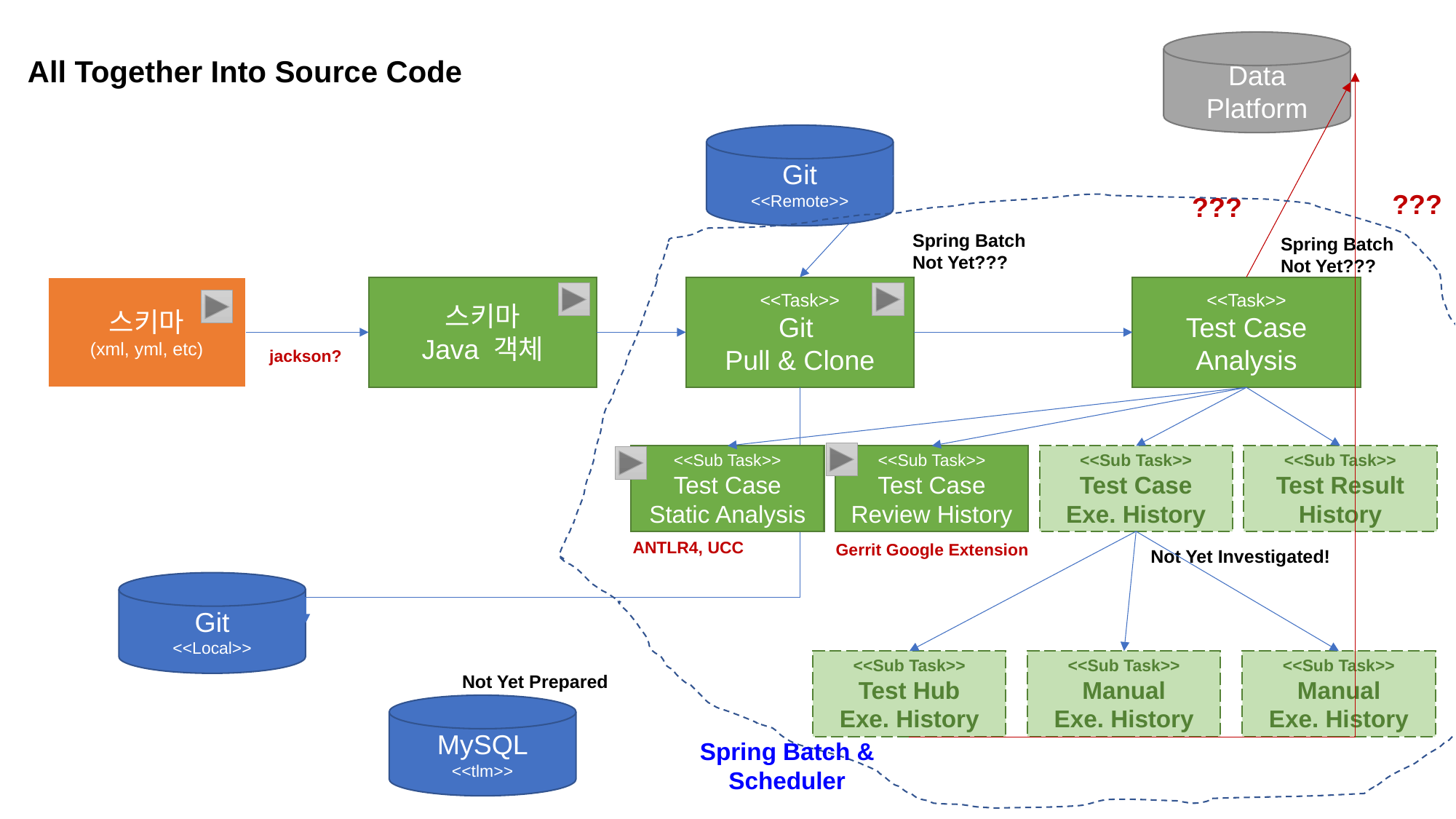

Data
Platform
# All Together Into Source Code
Git
<<Remote>>
???
???

Spring Batch
Not Yet???
Spring Batch
Not Yet???
스키마
(xml, yml, etc)
스키마
Java 객체
<<Task>>
Git
Pull & Clone
<<Task>>
Test Case
Analysis

jackson?

<<Sub Task>>
Test Case
Static Analysis
<<Sub Task>>
Test Case
Review History
<<Sub Task>>
Test Case
Exe. History
<<Sub Task>>
Test Result
History

ANTLR4, UCC
Gerrit Google Extension
Not Yet Investigated!
Git
<<Local>>
<<Sub Task>>
Test Hub
Exe. History
<<Sub Task>>
Manual
Exe. History
<<Sub Task>>
Manual
Exe. History
Not Yet Prepared
MySQL
<<tlm>>
Spring Batch &
Scheduler